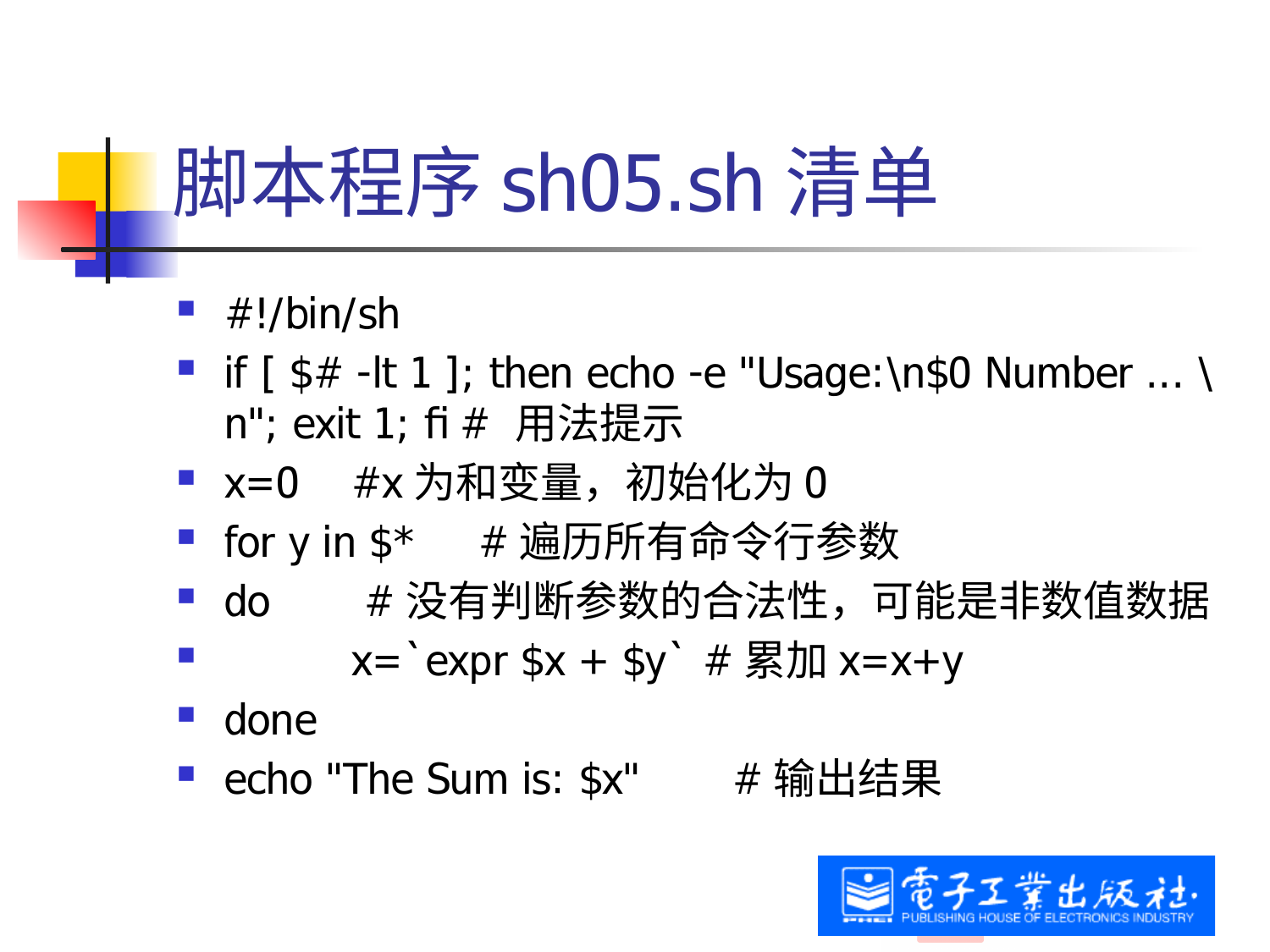

# 脚本程序sh05.sh清单
#!/bin/sh
if [ $# -lt 1 ]; then echo -e "Usage:\n$0 Number ... \n"; exit 1; fi # 用法提示
x=0 	#x为和变量，初始化为0
for y in $* 	#遍历所有命令行参数
do 	 #没有判断参数的合法性，可能是非数值数据
	x=`expr $x + $y` #累加x=x+y
done
echo "The Sum is: $x" 	#输出结果